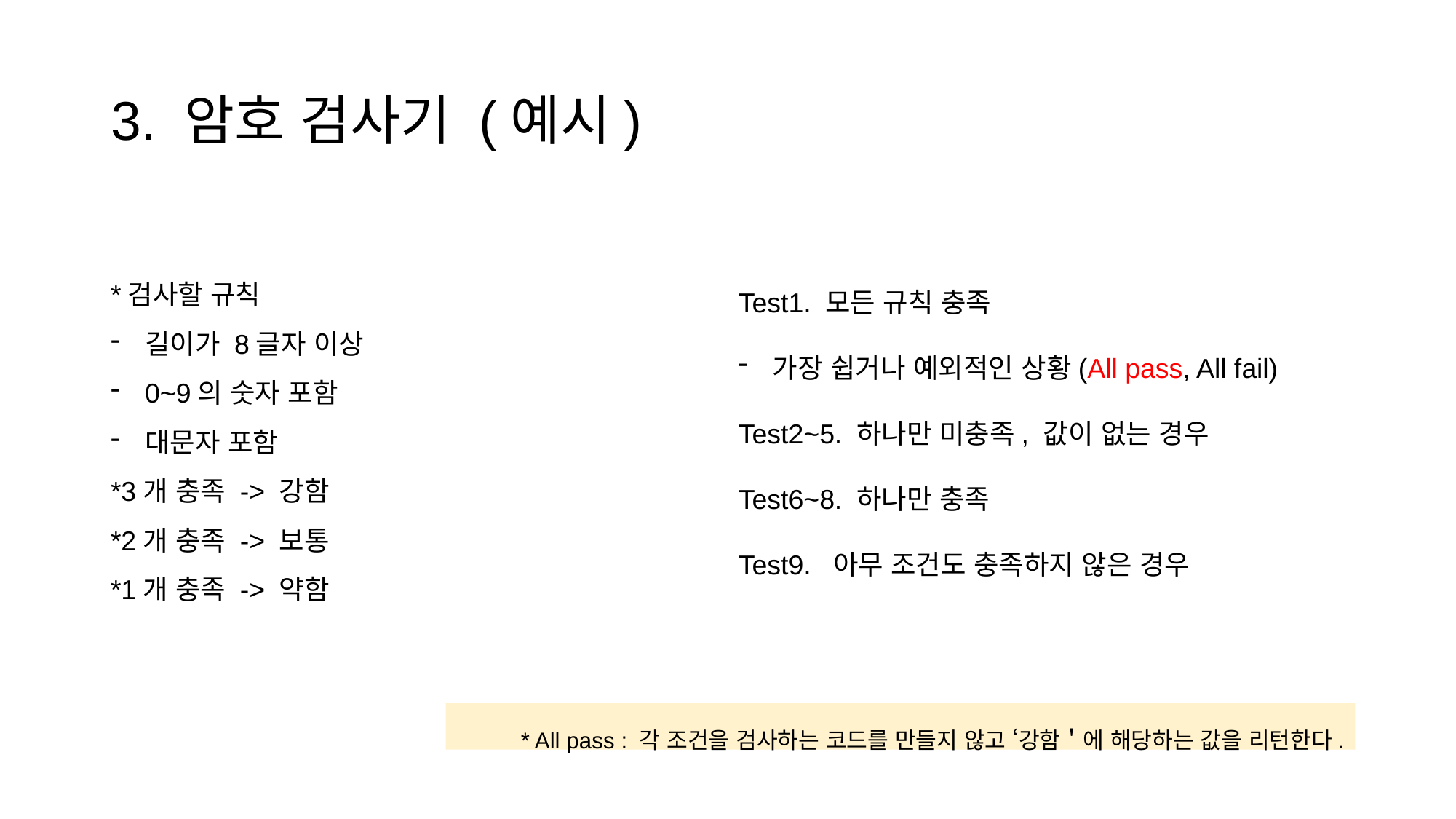

# 3. 암호 검사기 (예시)
Test1. 모든 규칙 충족
가장 쉽거나 예외적인 상황(All pass, All fail)
Test2~5. 하나만 미충족, 값이 없는 경우
Test6~8. 하나만 충족
Test9.  아무 조건도 충족하지 않은 경우
*검사할 규칙
길이가 8글자 이상
0~9의 숫자 포함
대문자 포함
*3개 충족 -> 강함
*2개 충족 -> 보통
*1개 충족 -> 약함
* All pass : 각 조건을 검사하는 코드를 만들지 않고 ‘강함＇에 해당하는 값을 리턴한다.